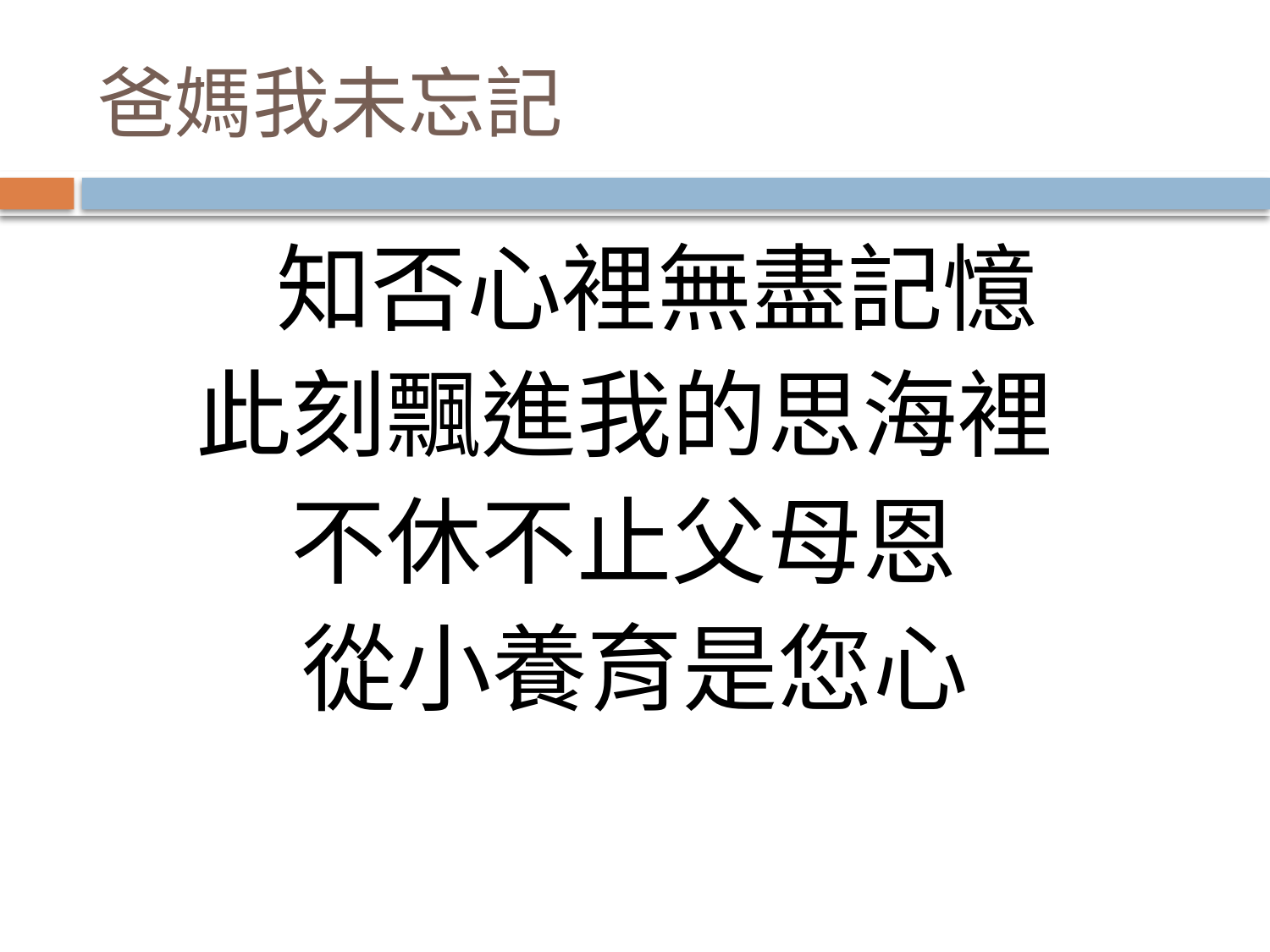

# 爸媽我未忘記
 知否心裡無盡記憶
此刻飄進我的思海裡
不休不止父母恩
從小養育是您心